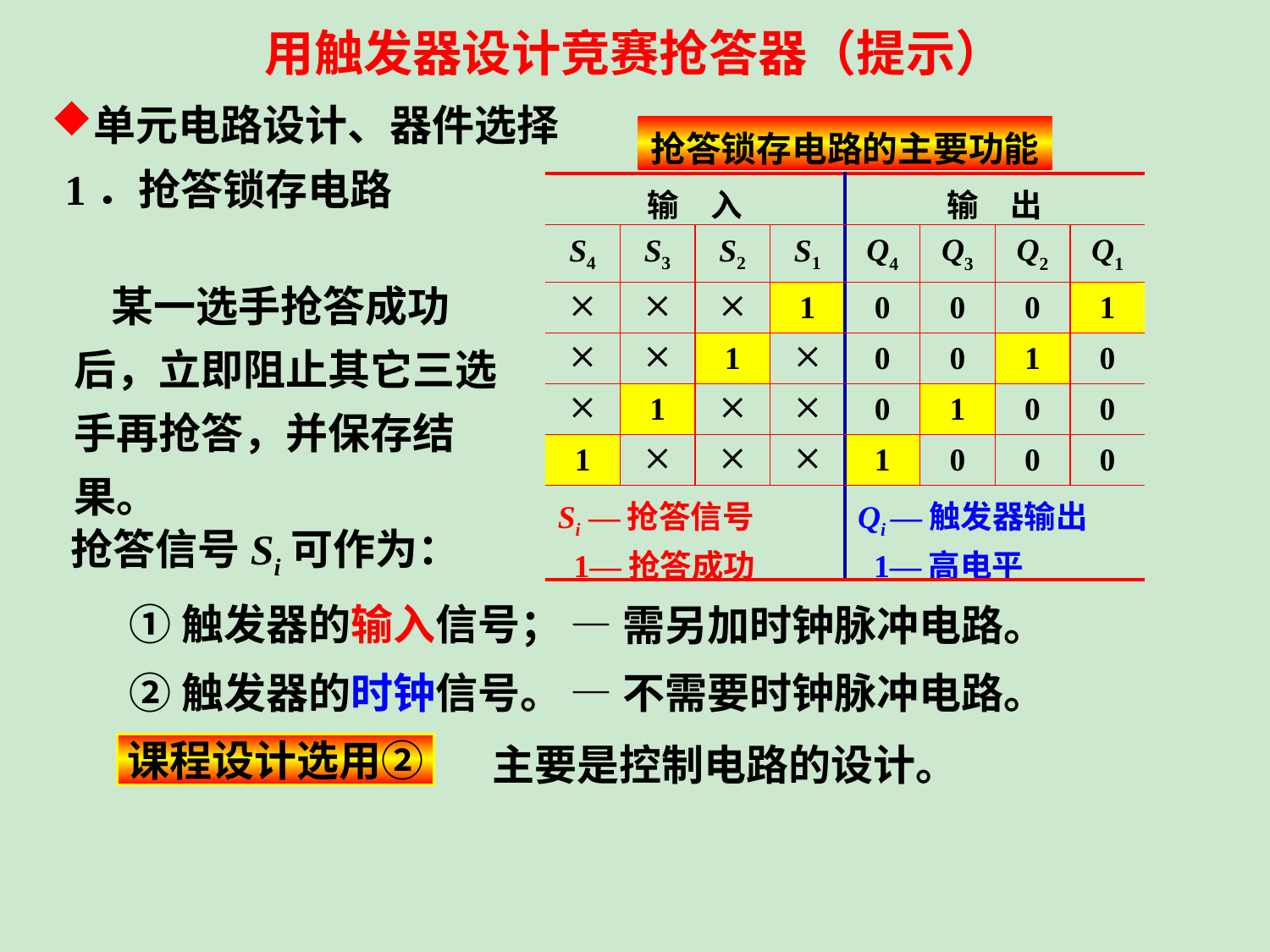

用触发器设计竞赛抢答器（提示）
单元电路设计、器件选择
抢答锁存电路的主要功能
1．抢答锁存电路
| 输　入 |  |  |  | 输　出 |  |  |  |
| --- | --- | --- | --- | --- | --- | --- | --- |
| S4 | S3 | S2 | S1 | Q4 | Q3 | Q2 | Q1 |
| × | × | × | 1 | 0 | 0 | 0 | 1 |
| × | × | 1 | × | 0 | 0 | 1 | 0 |
| × | 1 | × | × | 0 | 1 | 0 | 0 |
| 1 | × | × | × | 1 | 0 | 0 | 0 |
| Si —抢答信号 1—抢答成功 |  |  |  | Qi —触发器输出 1—高电平 |  |  |  |
某一选手抢答成功后，立即阻止其它三选手再抢答，并保存结果。
抢答信号Si可作为：
①触发器的输入信号；
—需另加时钟脉冲电路。
②触发器的时钟信号。
—不需要时钟脉冲电路。
主要是控制电路的设计。
课程设计选用②